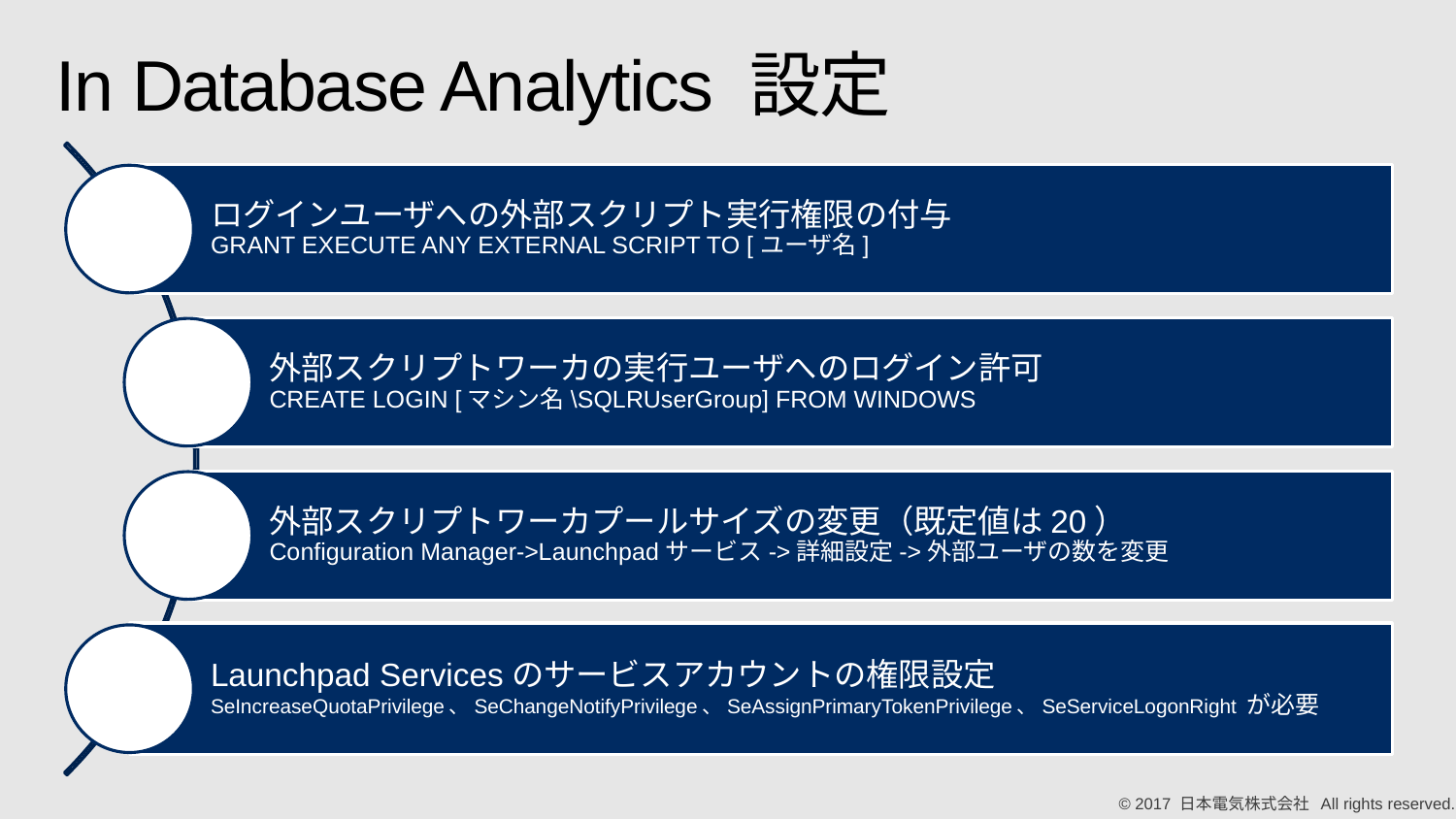

# In Database Analytics 設定
ログインユーザへの外部スクリプト実行権限の付与
GRANT EXECUTE ANY EXTERNAL SCRIPT TO [ユーザ名]
外部スクリプトワーカの実行ユーザへのログイン許可
CREATE LOGIN [マシン名\SQLRUserGroup] FROM WINDOWS
外部スクリプトワーカプールサイズの変更（既定値は20）
Configuration Manager->Launchpadサービス->詳細設定->外部ユーザの数を変更
Launchpad Servicesのサービスアカウントの権限設定
SeIncreaseQuotaPrivilege、SeChangeNotifyPrivilege、SeAssignPrimaryTokenPrivilege、SeServiceLogonRight が必要